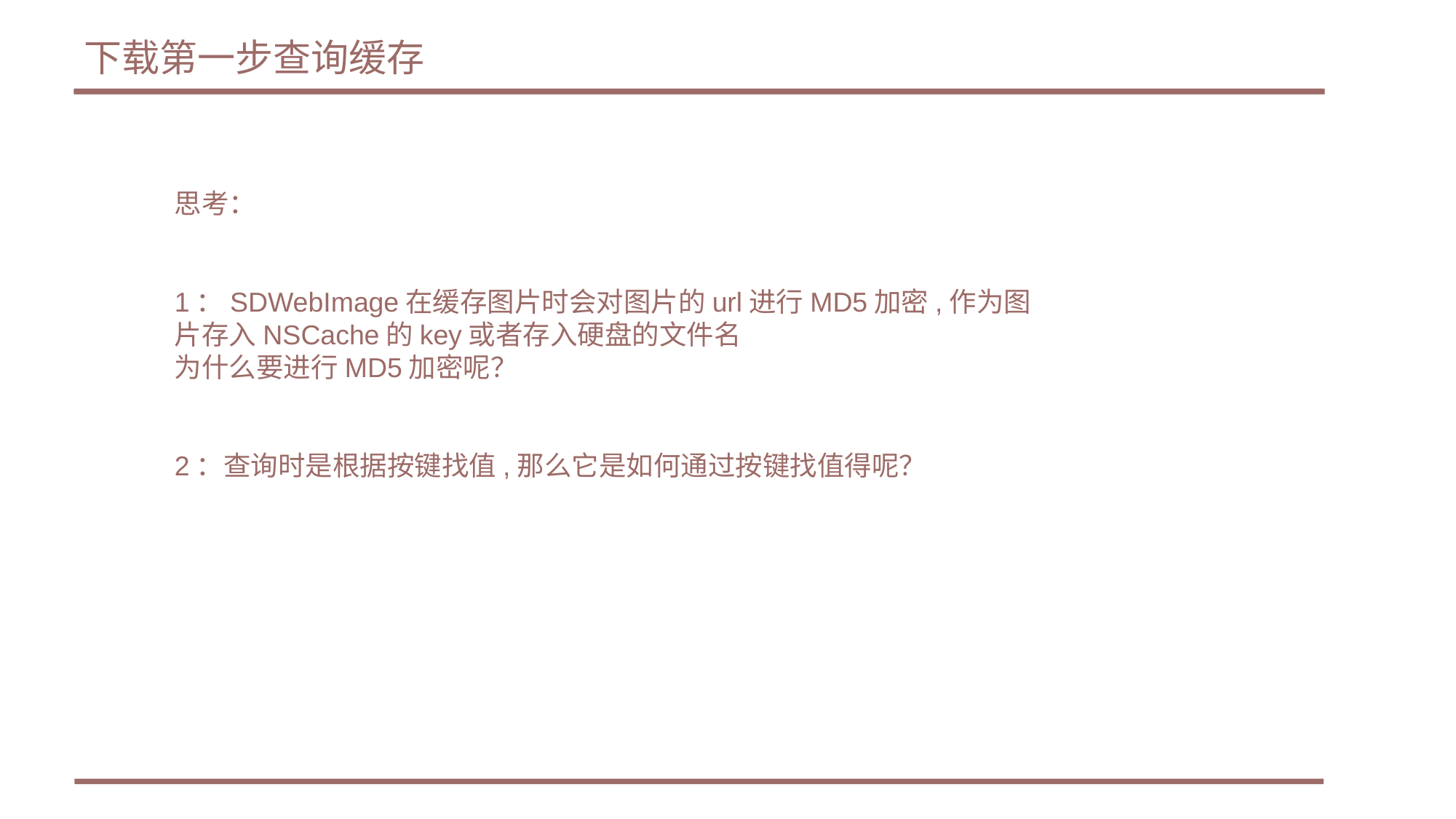

下载第一步查询缓存

思考：

1：SDWebImage在缓存图片时会对图片的url进行MD5加密,作为图片存入NSCache的key或者存入硬盘的文件名
为什么要进行MD5加密呢？

2：查询时是根据按键找值,那么它是如何通过按键找值得呢？